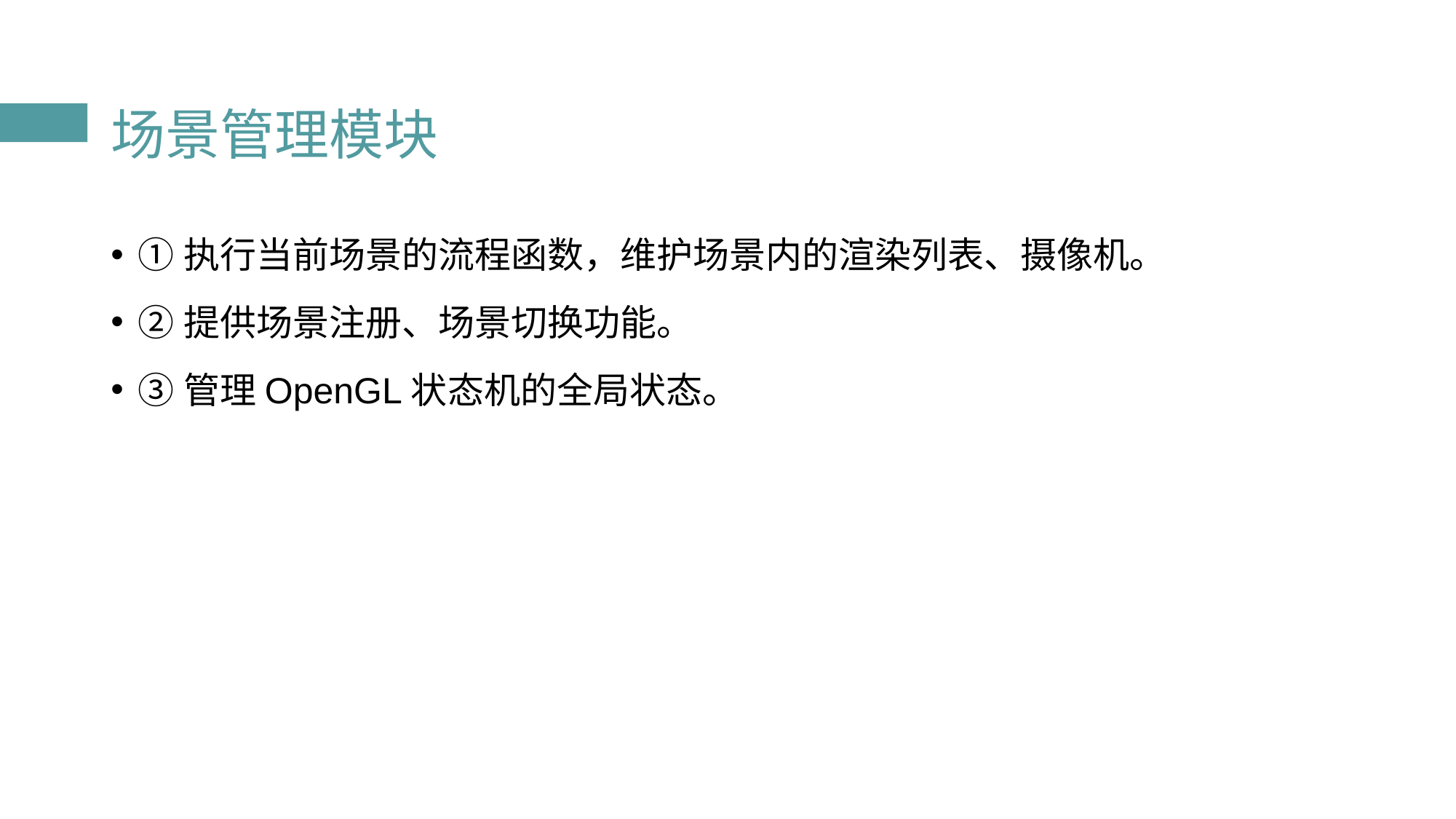

# 场景管理模块
①执行当前场景的流程函数，维护场景内的渲染列表、摄像机。
②提供场景注册、场景切换功能。
③管理OpenGL状态机的全局状态。